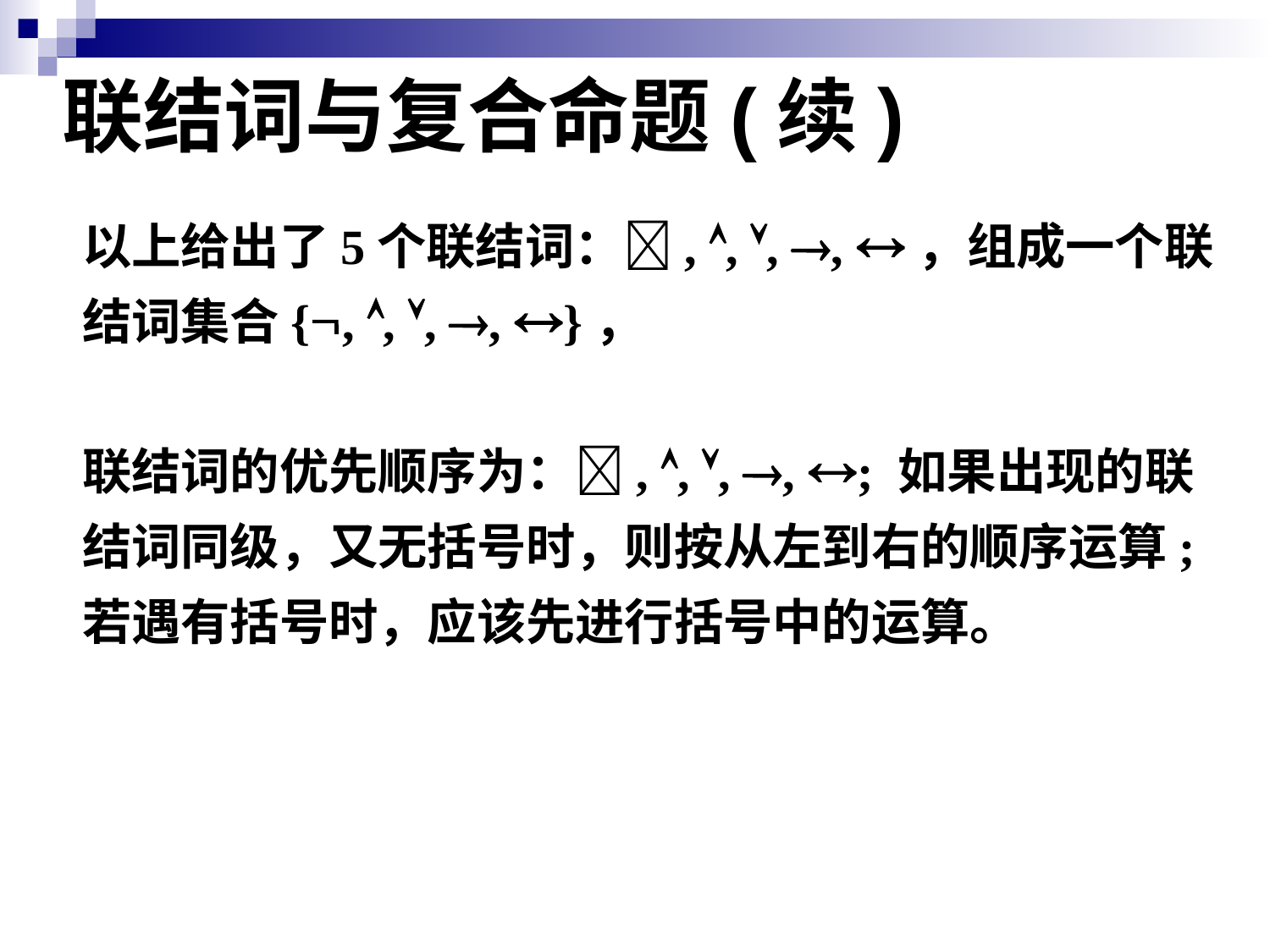

联结词与复合命题(续)
以上给出了5个联结词：¬, ∧, ∨, →, ↔，组成一个联
结词集合{¬, ∧, ∨, →, ↔}，

联结词的优先顺序为：¬, ∧, ∨, →, ↔; 如果出现的联
结词同级，又无括号时，则按从左到右的顺序运算;
若遇有括号时，应该先进行括号中的运算。